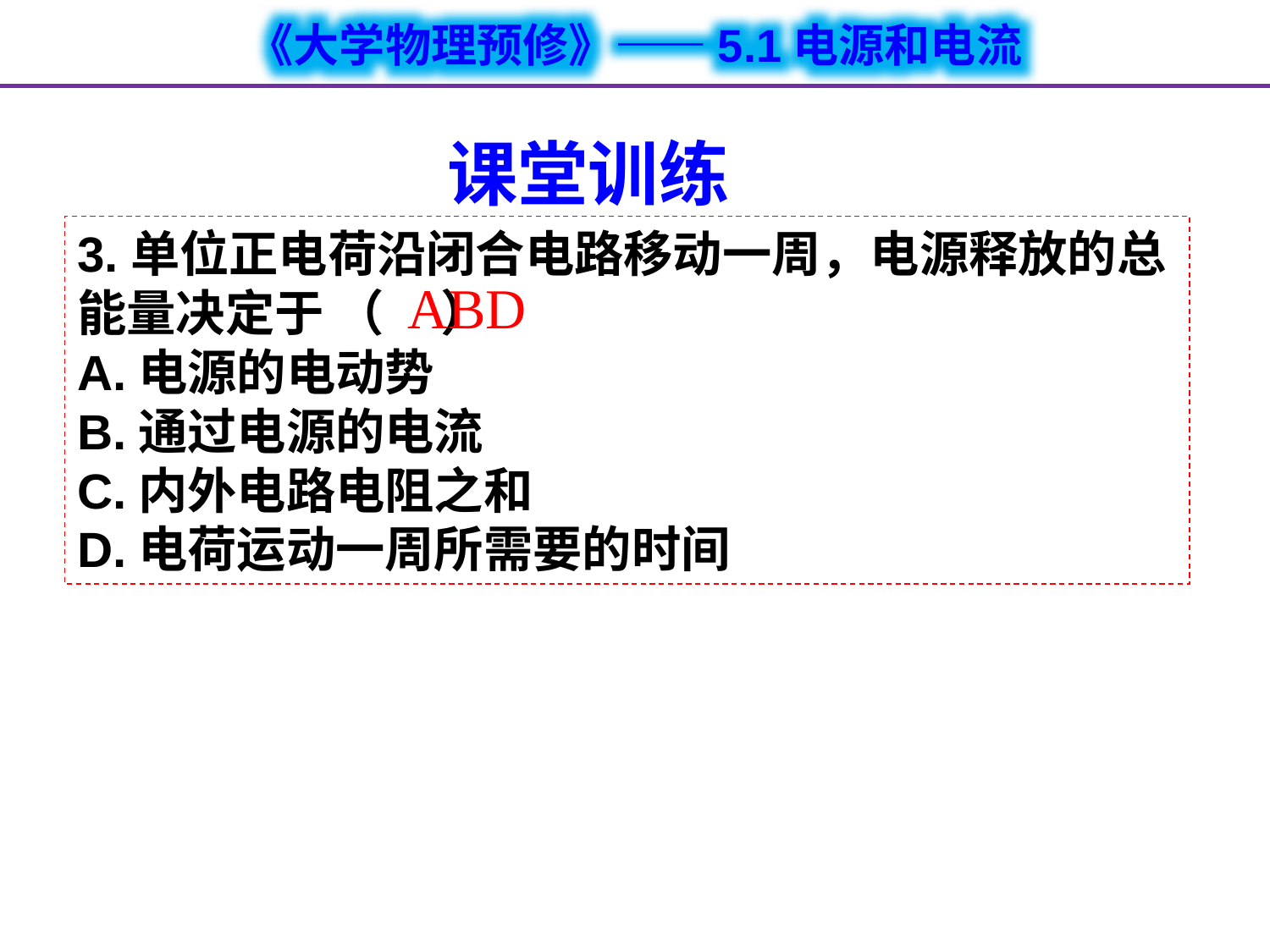

课堂训练
3.单位正电荷沿闭合电路移动一周，电源释放的总能量决定于 （     ）
A.电源的电动势
B.通过电源的电流
C.内外电路电阻之和
D.电荷运动一周所需要的时间
ABD